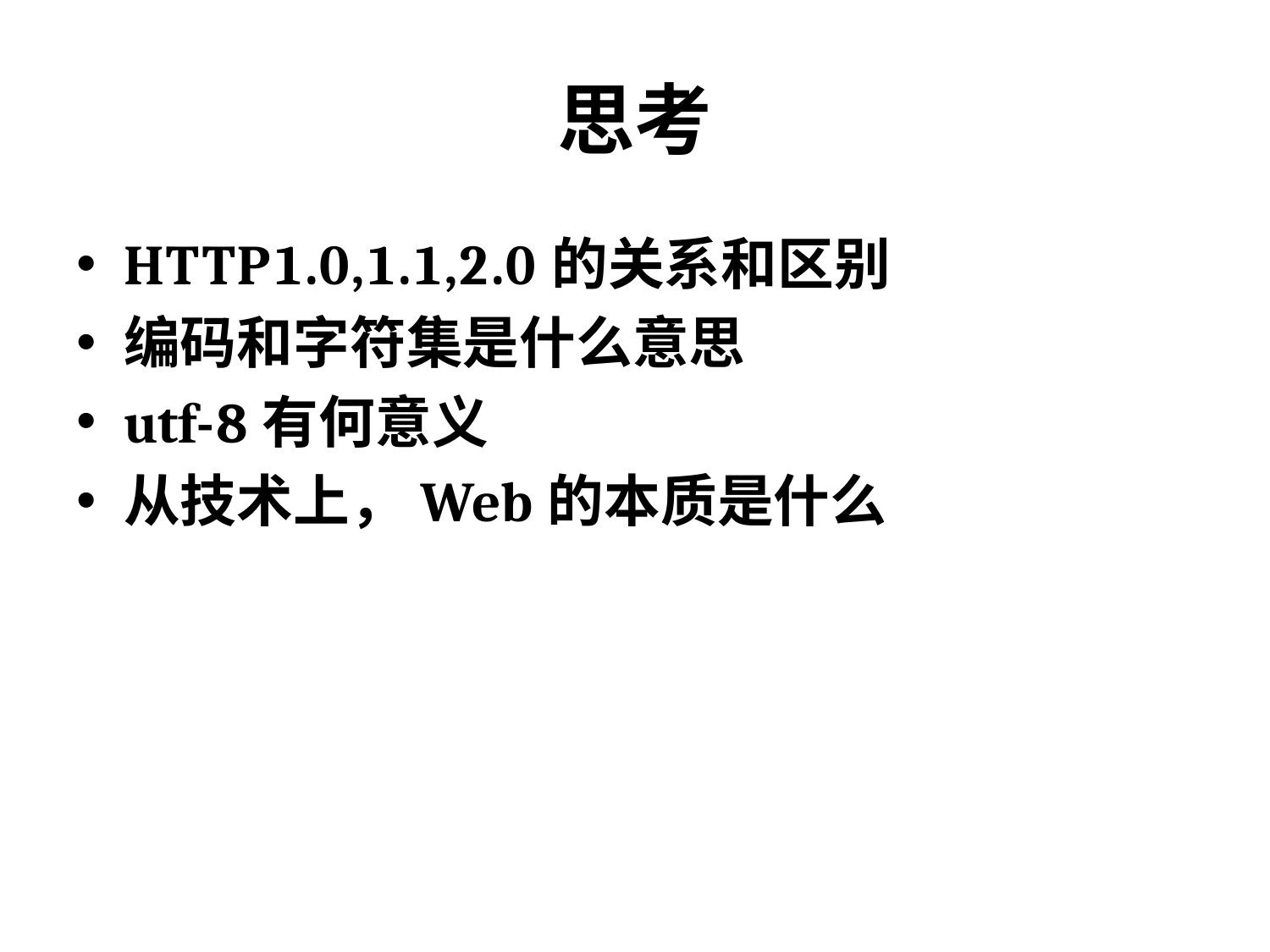

# 思考
HTTP1.0,1.1,2.0的关系和区别
编码和字符集是什么意思
utf-8有何意义
从技术上，Web的本质是什么